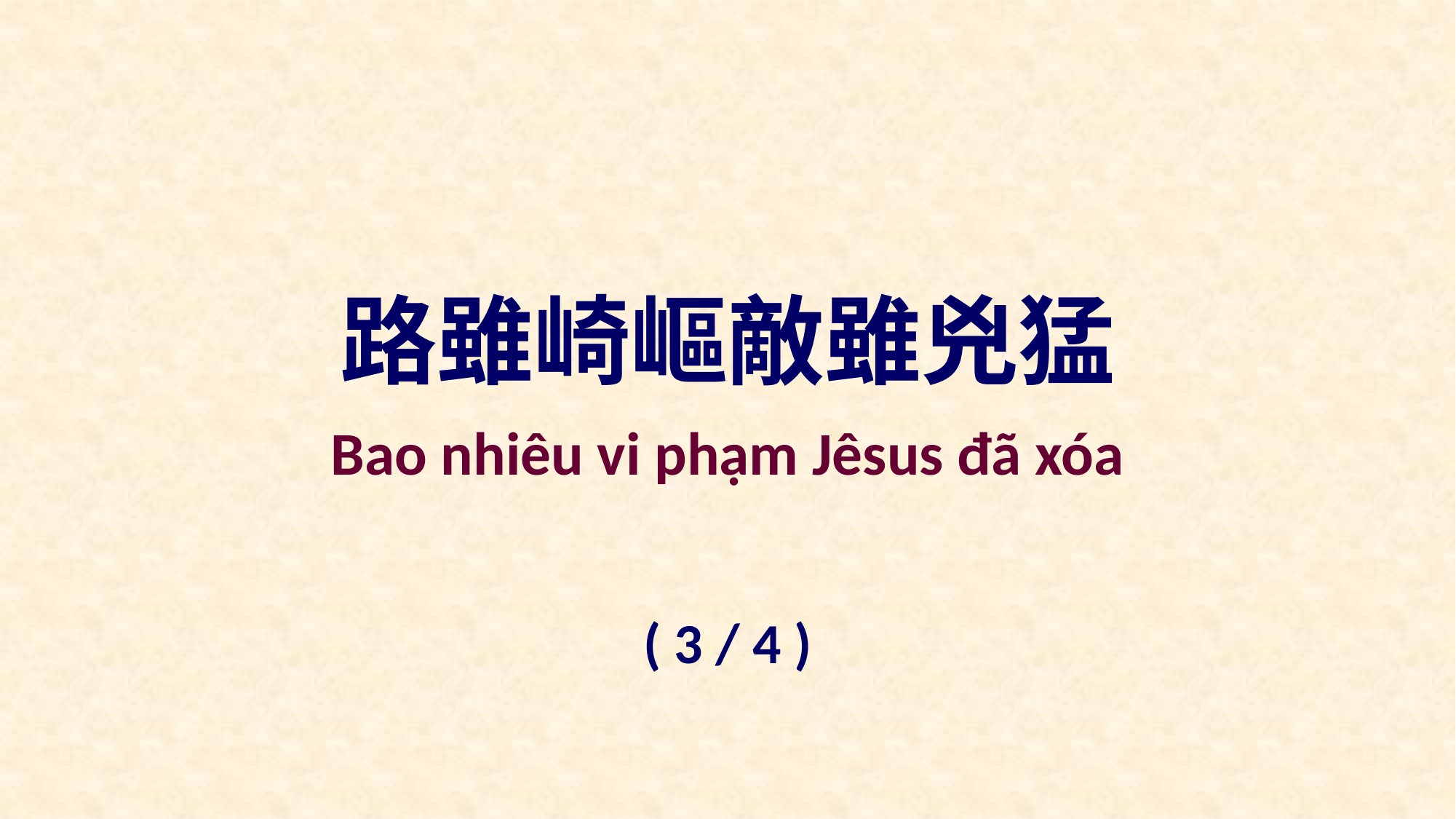

路雖崎嶇敵雖兇猛
Bao nhiêu vi phạm Jêsus đã xóa
( 3 / 4 )